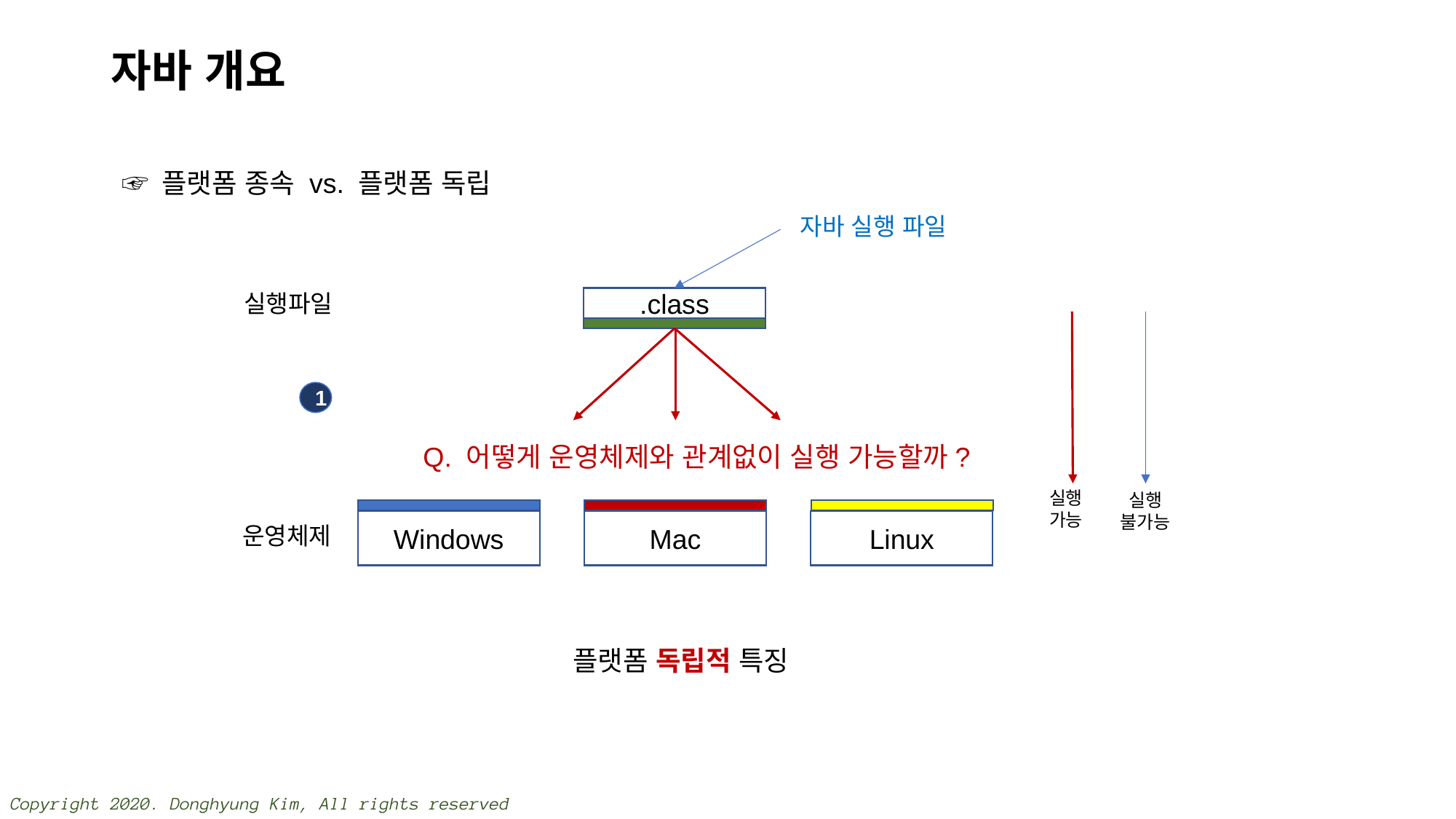

# 자바 개요
☞ 플랫폼 종속 vs. 플랫폼 독립
자바 실행 파일
실행파일
.class
실행
가능
실행
불가능

1
Q. 어떻게 운영체제와 관계없이 실행 가능할까?

Windows
Mac
Linux
운영체제
플랫폼 독립적 특징